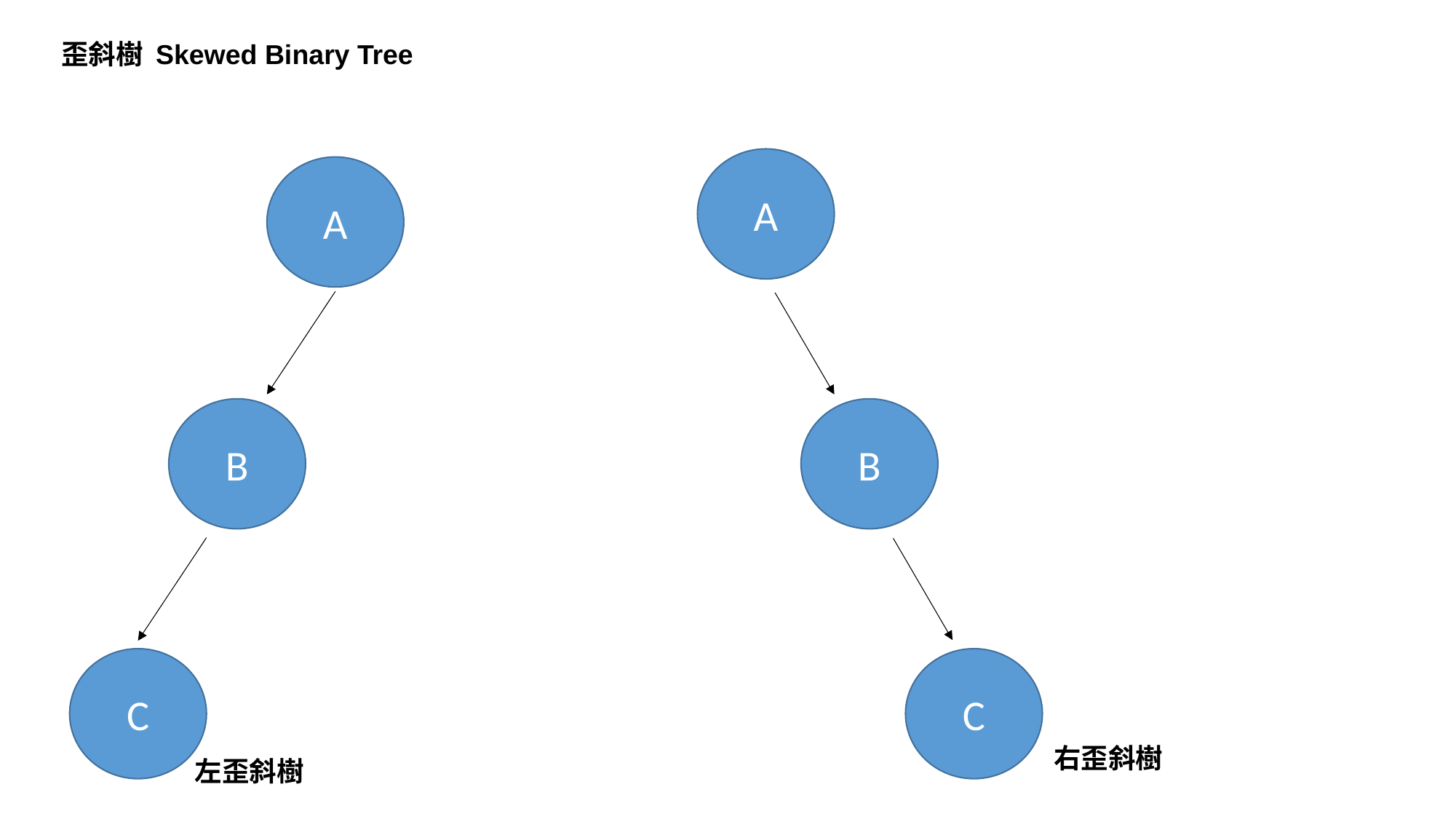

歪斜樹 Skewed Binary Tree
A
A
B
B
C
C
右歪斜樹
左歪斜樹